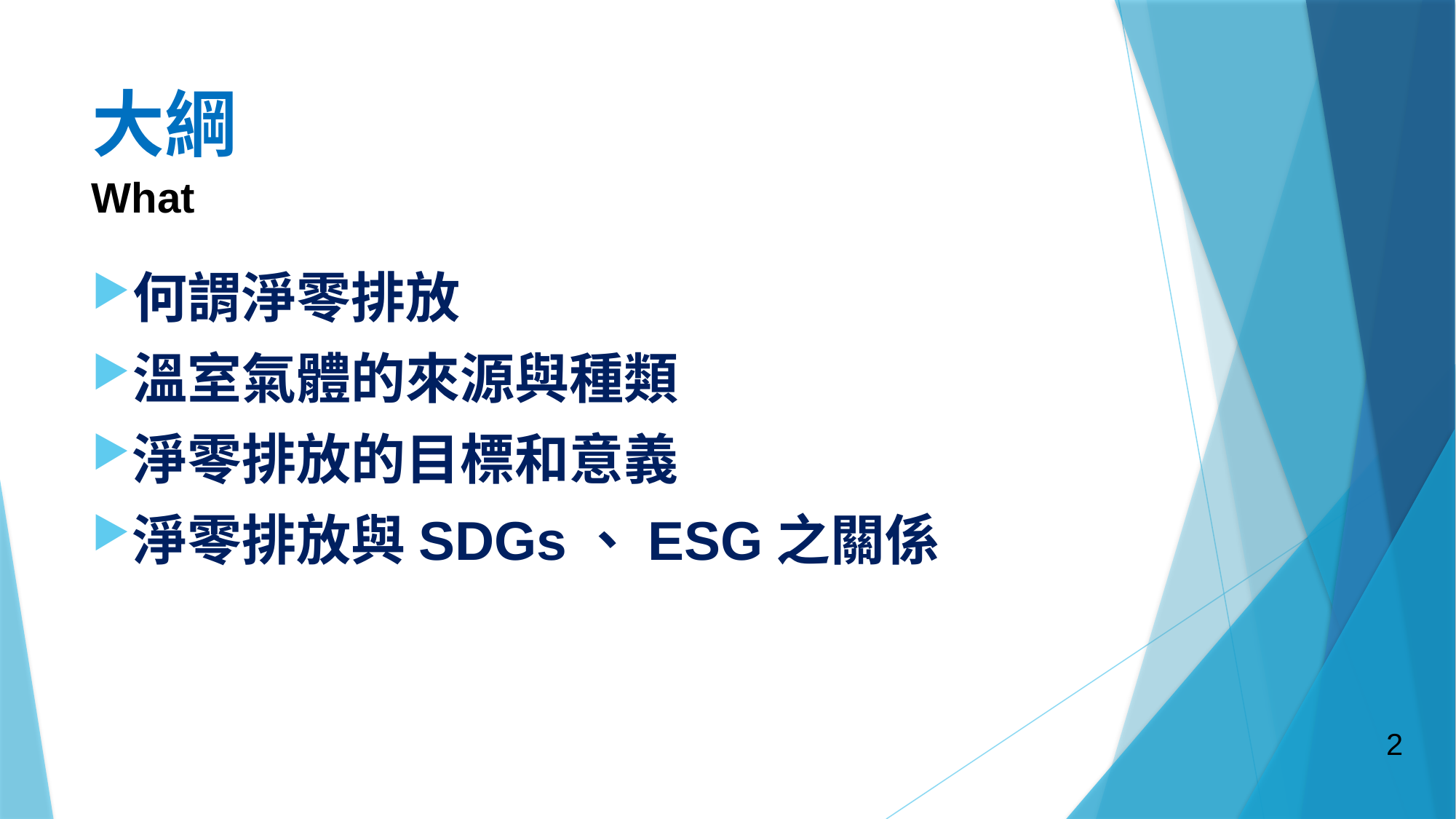

# 大綱
What
何謂淨零排放
溫室氣體的來源與種類
淨零排放的目標和意義
淨零排放與SDGs、ESG之關係
2